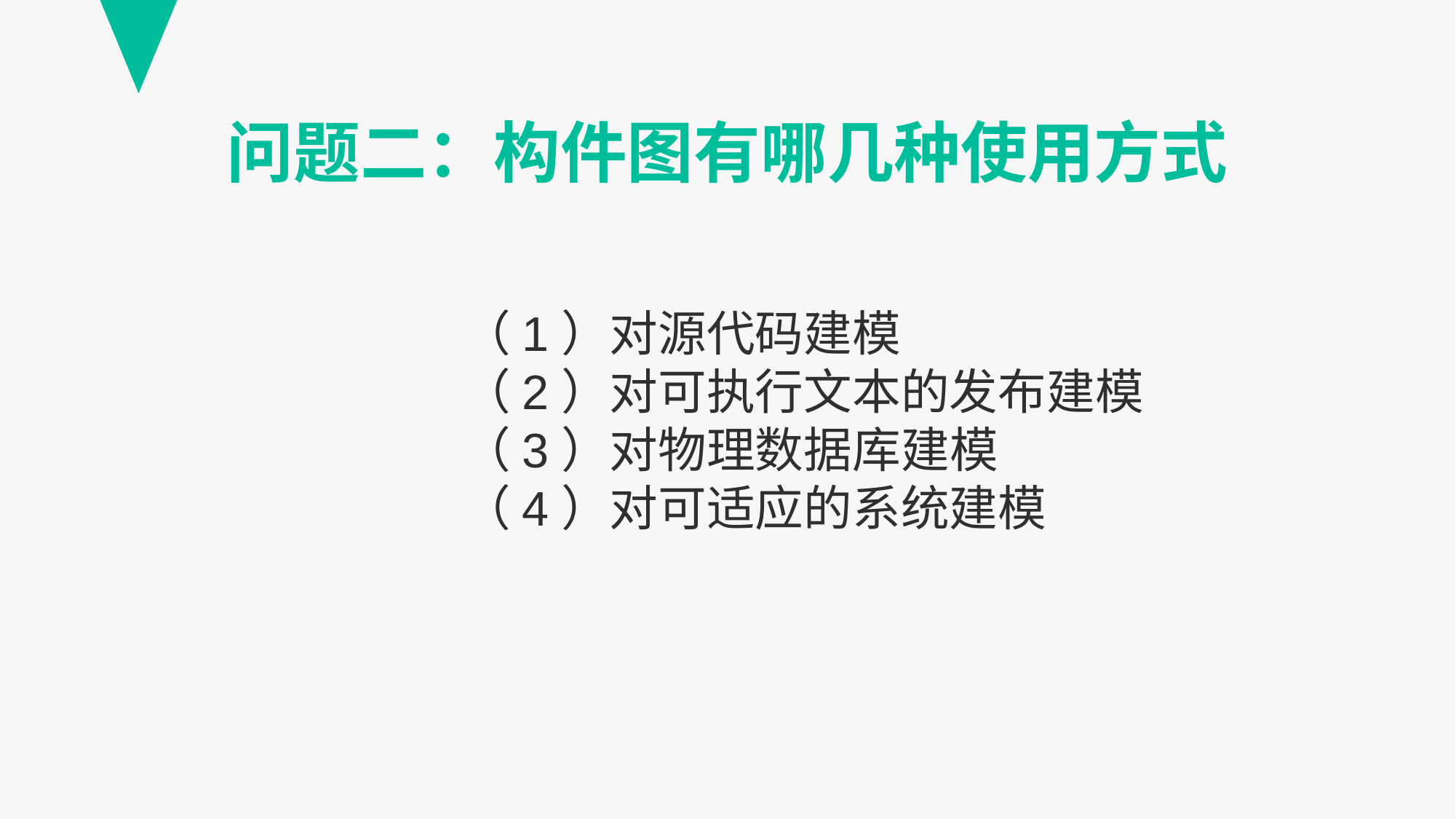

# 问题二：构件图有哪几种使用方式
（1）对源代码建模
（2）对可执行文本的发布建模
（3）对物理数据库建模
（4）对可适应的系统建模